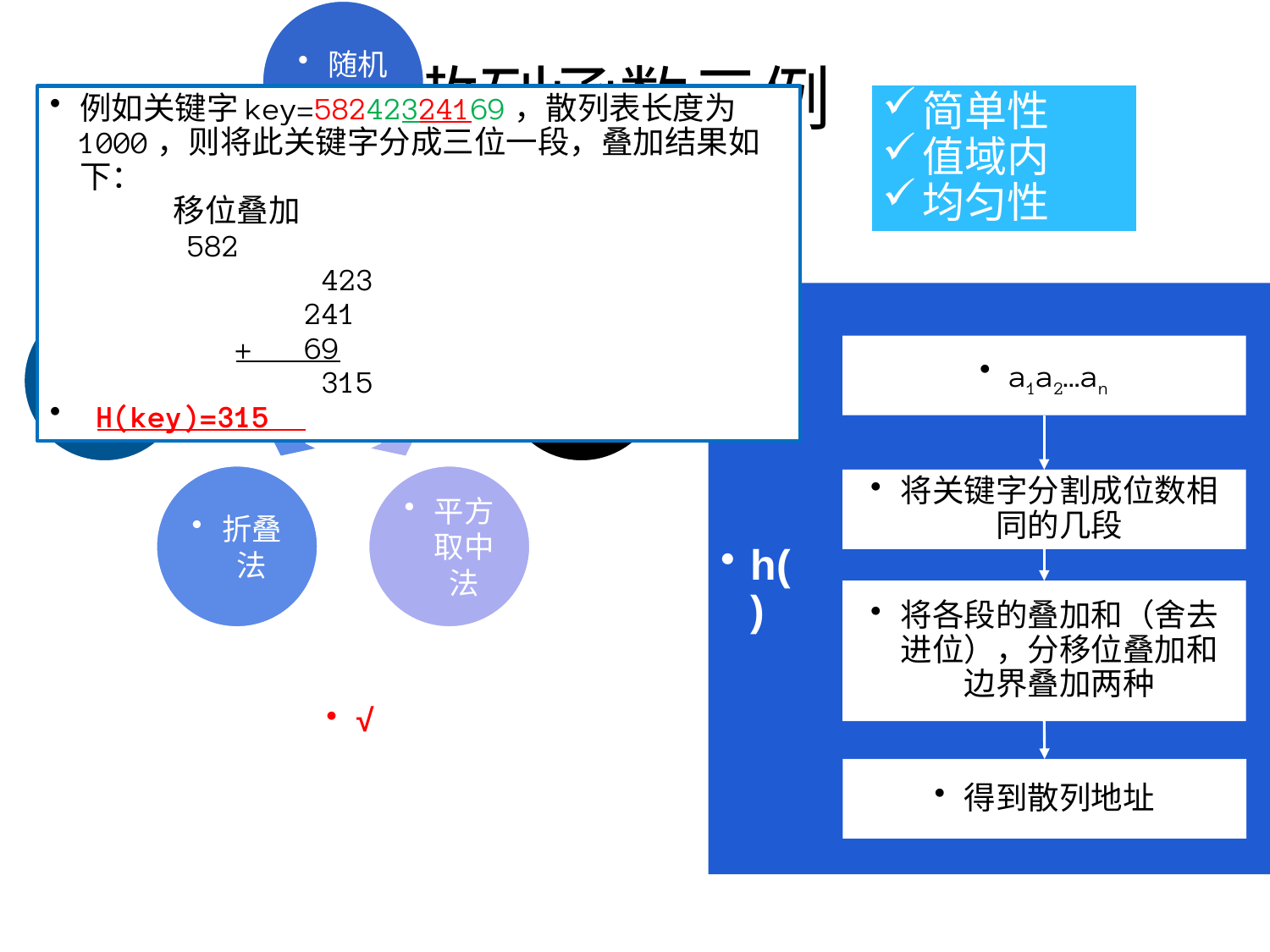

# 散列函数示例
简单性
值域内
均匀性
例如关键字key=58242324169，散列表长度为1000，则将此关键字分成三位一段，叠加结果如下：
             移位叠加
              582
              423
             241
         +   69
              315
 H(key)=315
散列函数的构造

随机数法

除留余数法

数字选择法

平方取中法

折叠法

基数转换法

其他…

a1a2…an
将关键字分割成位数相同的几段
h()
将各段的叠加和（舍去进位），分移位叠加和边界叠加两种
√
得到散列地址
72